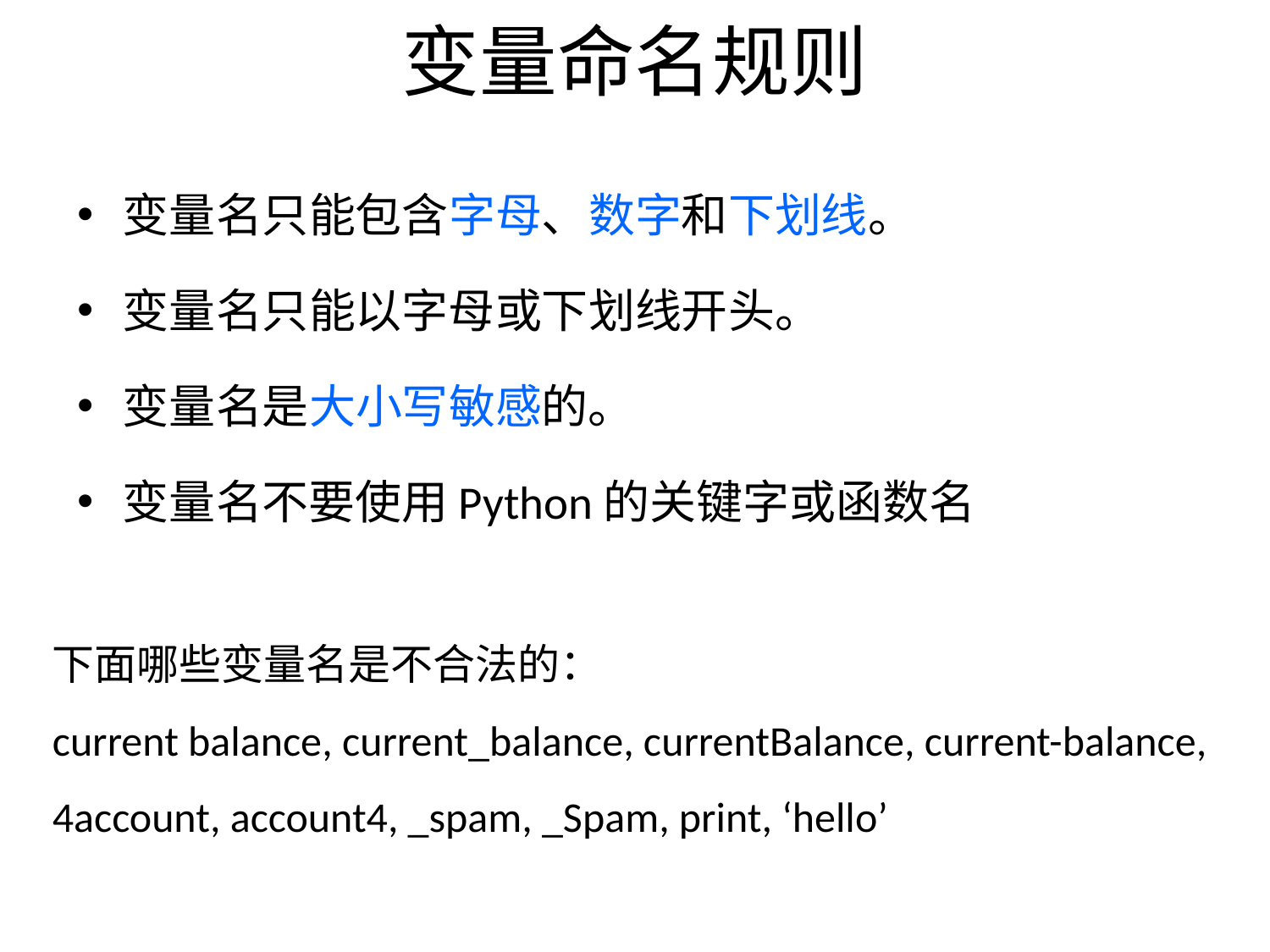

# 变量命名规则
变量名只能包含字母、数字和下划线。
变量名只能以字母或下划线开头。
变量名是大小写敏感的。
变量名不要使用Python的关键字或函数名
下面哪些变量名是不合法的：
current balance, current_balance, currentBalance, current-balance,
4account, account4, _spam, _Spam, print, ‘hello’